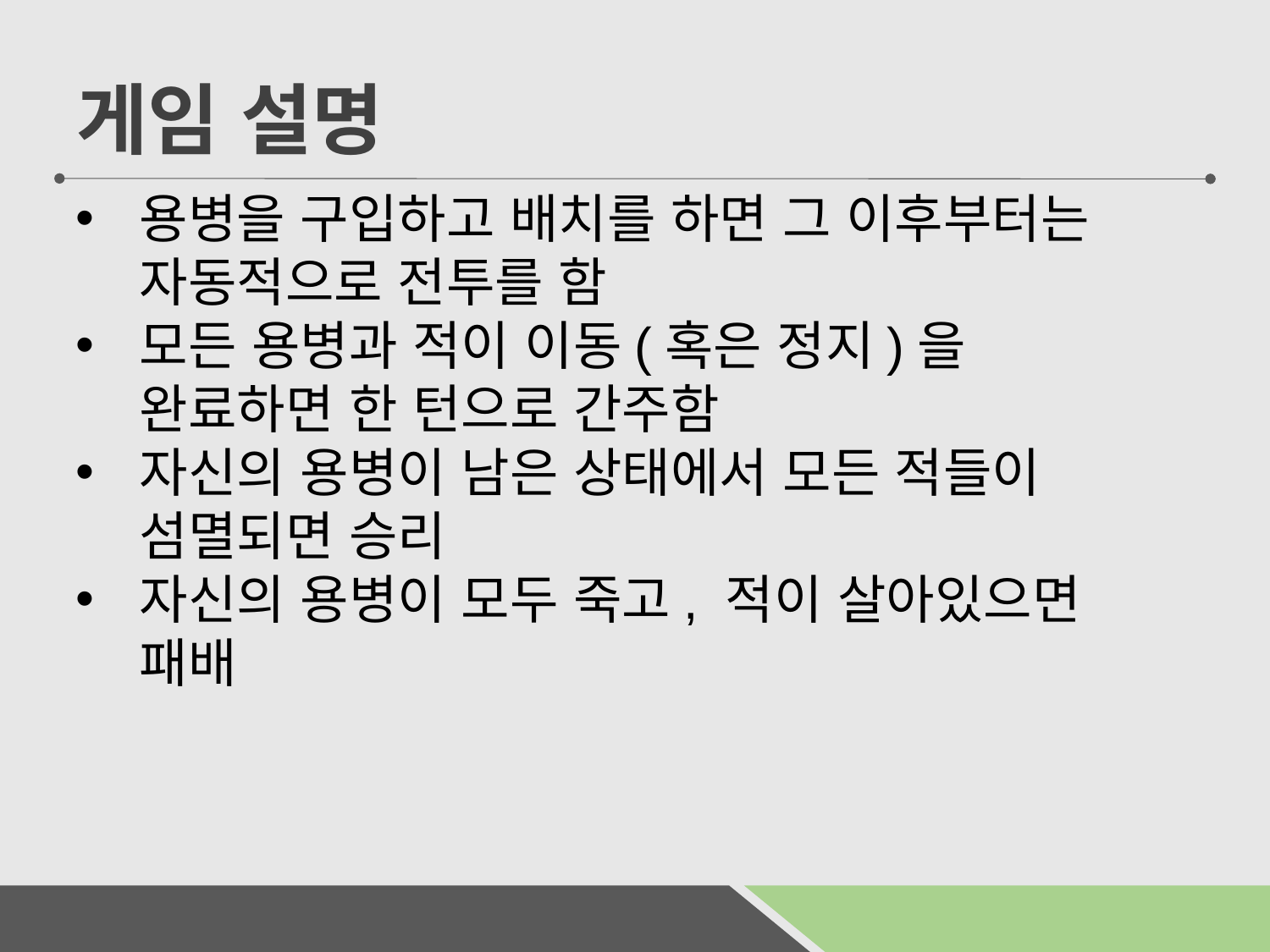

게임 설명
용병을 구입하고 배치를 하면 그 이후부터는 자동적으로 전투를 함
모든 용병과 적이 이동(혹은 정지)을 완료하면 한 턴으로 간주함
자신의 용병이 남은 상태에서 모든 적들이 섬멸되면 승리
자신의 용병이 모두 죽고, 적이 살아있으면 패배